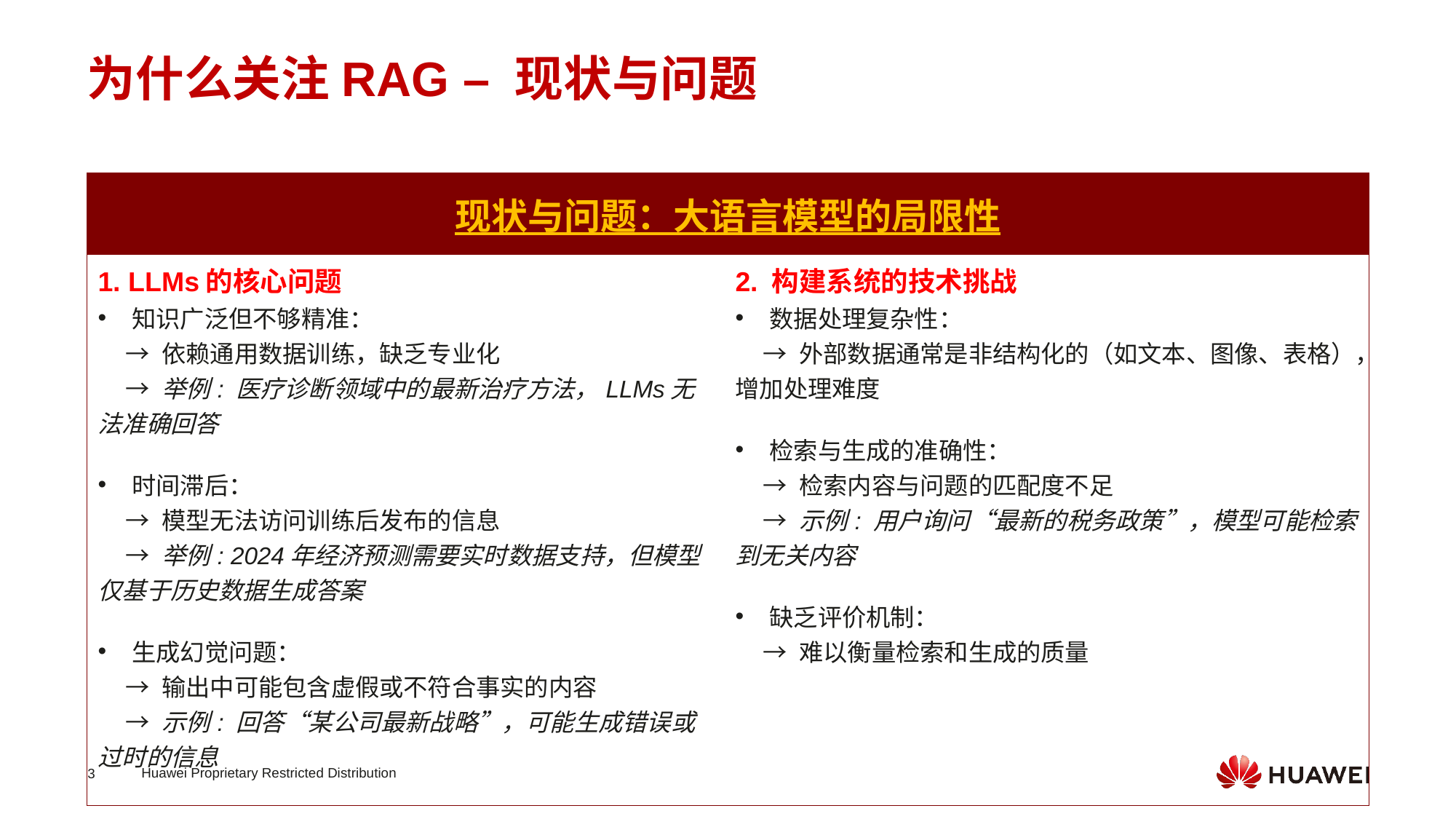

为什么关注RAG – 现状与问题
| 现状与问题：大语言模型的局限性 |  |
| --- | --- |
| 1. LLMs的核心问题   知识广泛但不够精准：        → 依赖通用数据训练，缺乏专业化        → 举例: 医疗诊断领域中的最新治疗方法，LLMs无法准确回答   时间滞后：        → 模型无法访问训练后发布的信息        → 举例: 2024年经济预测需要实时数据支持，但模型仅基于历史数据生成答案    生成幻觉问题：        → 输出中可能包含虚假或不符合事实的内容        → 示例: 回答“某公司最新战略”，可能生成错误或过时的信息 | 2. 构建系统的技术挑战 数据处理复杂性：      → 外部数据通常是非结构化的（如文本、图像、表格），增加处理难度   检索与生成的准确性：        → 检索内容与问题的匹配度不足        → 示例: 用户询问“最新的税务政策”，模型可能检索到无关内容   缺乏评价机制：        → 难以衡量检索和生成的质量 |